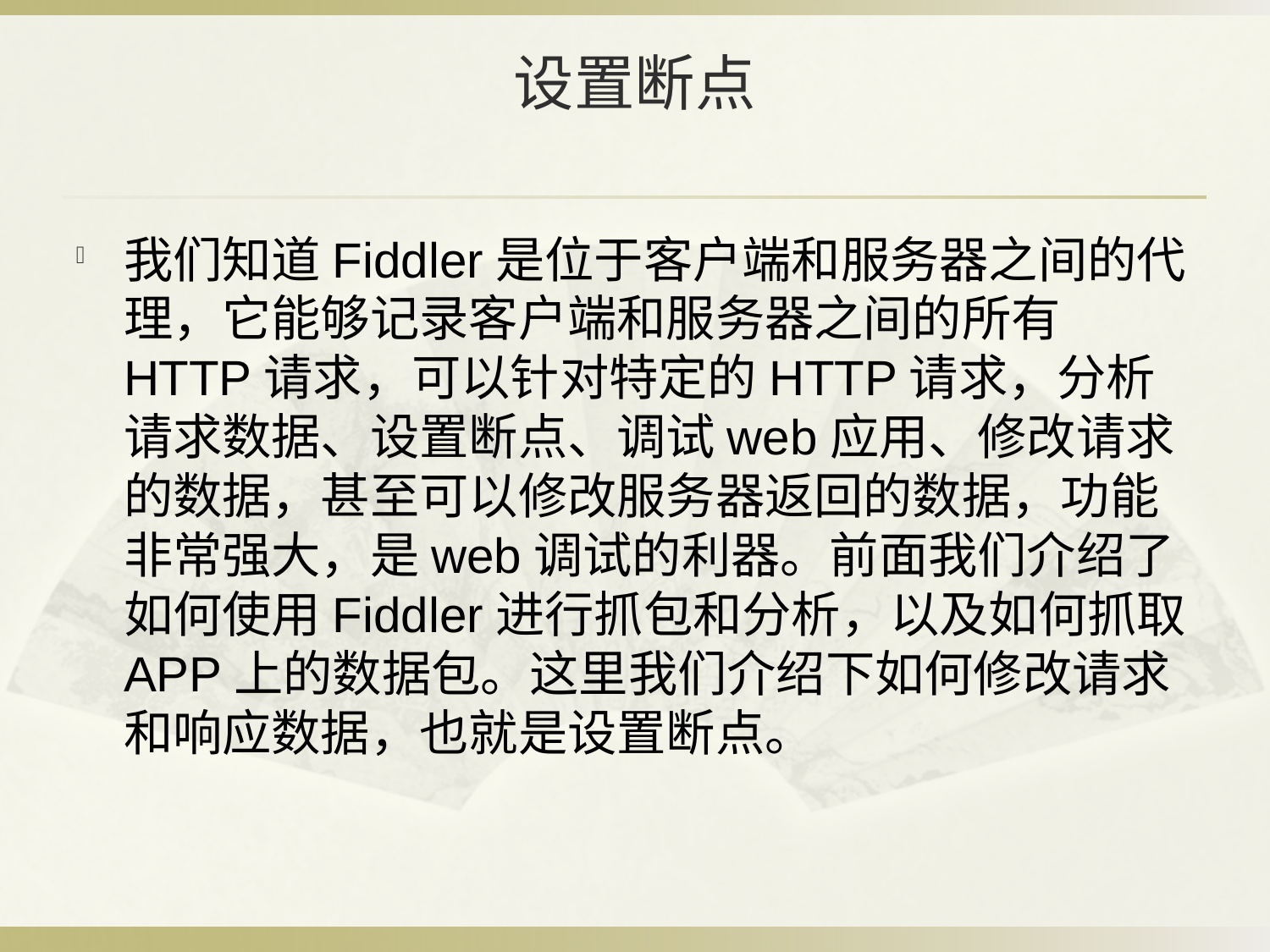

# 设置断点
我们知道Fiddler是位于客户端和服务器之间的代理，它能够记录客户端和服务器之间的所有 HTTP请求，可以针对特定的HTTP请求，分析请求数据、设置断点、调试web应用、修改请求的数据，甚至可以修改服务器返回的数据，功能非常强大，是web调试的利器。前面我们介绍了如何使用Fiddler进行抓包和分析，以及如何抓取APP上的数据包。这里我们介绍下如何修改请求和响应数据，也就是设置断点。